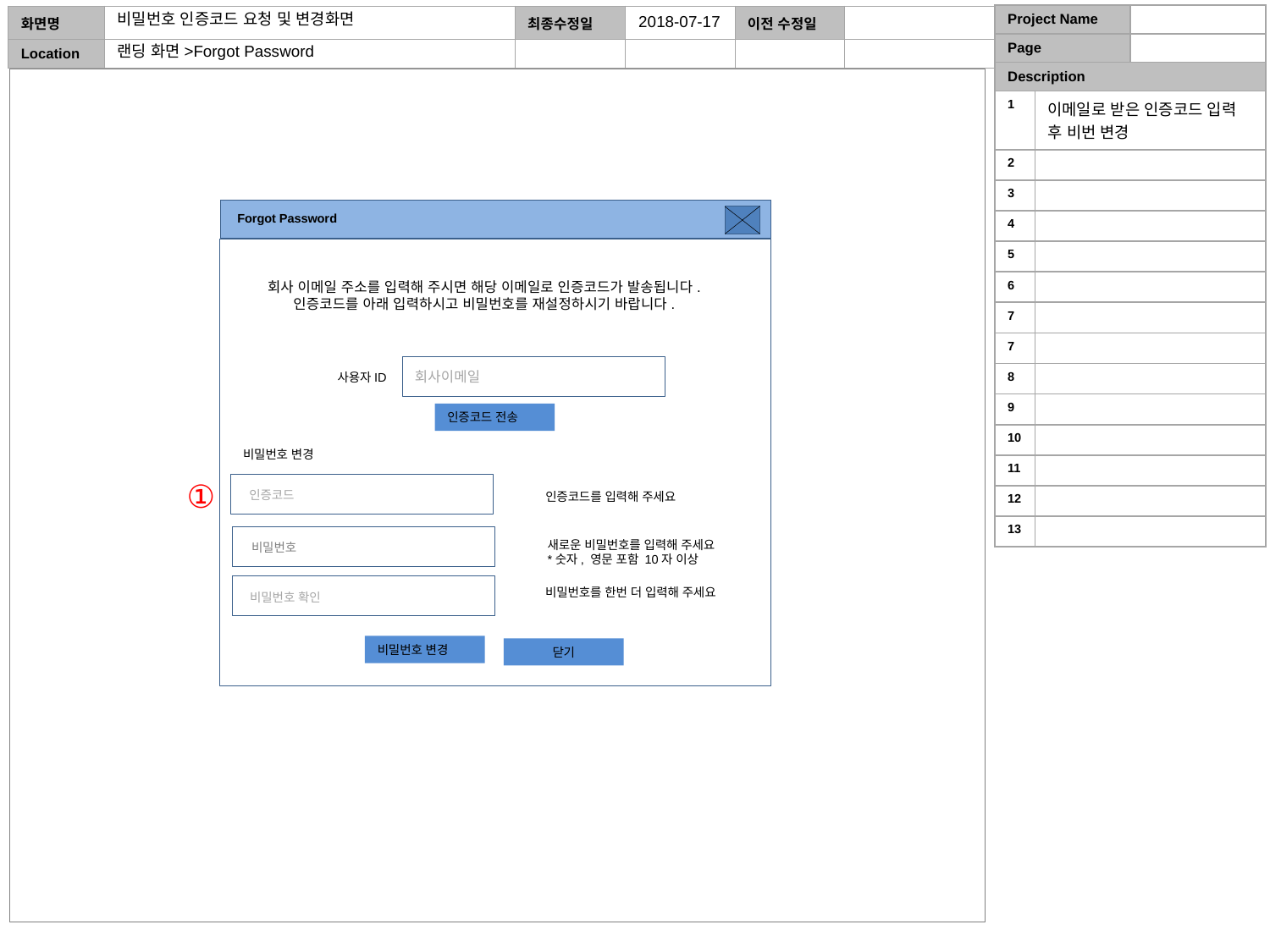

비밀번호 인증코드 요청 및 변경화면
| Project Name |  |  |
| --- | --- | --- |
| Page |  |  |
| Description |  |  |
| 1 | 이메일로 받은 인증코드 입력 후 비번 변경 |  |
| 2 |  |  |
| 3 |  |  |
| 4 |  |  |
| 5 |  |  |
| 6 |  |  |
| 7 |  |  |
| 7 |  |  |
| 8 |  |  |
| 9 |  |  |
| 10 |  |  |
| 11 |  |  |
| 12 |  |  |
| 13 |  |  |
2018-07-17
| 화면명 |  | 최종수정일 |  | 이전 수정일 |  |
| --- | --- | --- | --- | --- | --- |
| Location |  |  |  |  |  |
랜딩 화면>Forgot Password

①②③④⑤⑥⑦⑧⑨⑩⑪⑫⑬

Forgot Password

회사 이메일 주소를 입력해 주시면 해당 이메일로 인증코드가 발송됩니다.
인증코드를 아래 입력하시고 비밀번호를 재설정하시기 바랍니다.
회사이메일
사용자ID
인증코드 전송
비밀번호 변경
①

인증코드
인증코드를 입력해 주세요

새로운 비밀번호를 입력해 주세요
*숫자, 영문 포함 10자 이상
비밀번호

비밀번호를 한번 더 입력해 주세요
비밀번호 확인
비밀번호 변경
닫기